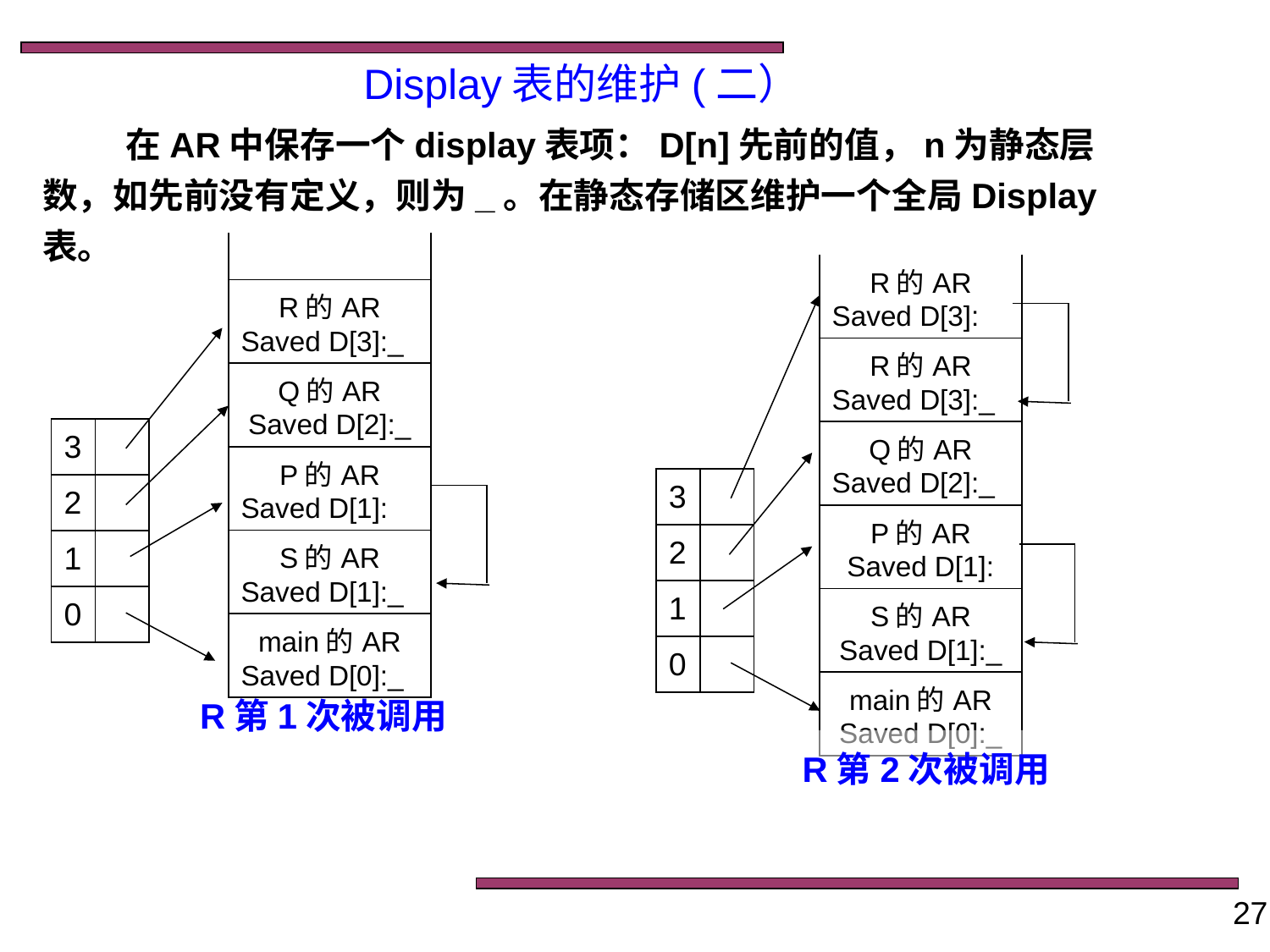

Display表的维护(二）
在AR中保存一个display表项：D[n]先前的值，n为静态层数，如先前没有定义，则为_。在静态存储区维护一个全局Display表。
|  |
| --- |
| R的AR Saved D[3]:\_ |
| Q的AR Saved D[2]:\_ |
| P的AR Saved D[1]: |
| S的AR Saved D[1]:\_ |
| main的AR Saved D[0]:\_ |
| R的AR Saved D[3]: |
| --- |
| R的AR Saved D[3]:\_ |
| Q的AR Saved D[2]:\_ |
| P的AR Saved D[1]: |
| S的AR Saved D[1]:\_ |
| main的AR Saved D[0]:\_ |
| 3 |  |
| --- | --- |
| 2 |  |
| 1 |  |
| 0 |  |
| 3 |  |
| --- | --- |
| 2 |  |
| 1 |  |
| 0 |  |
R第1次被调用
R第2次被调用
27